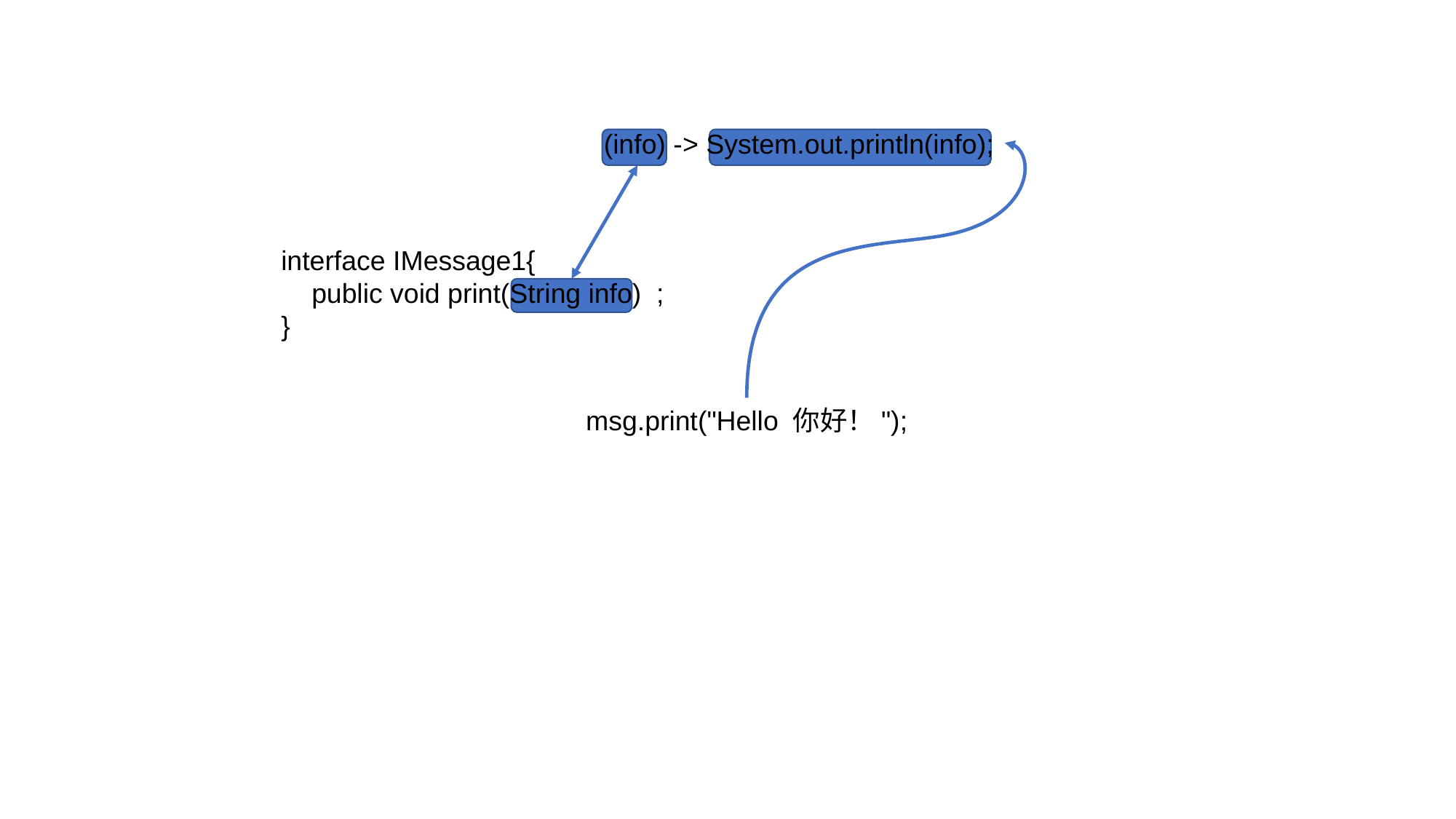

(info) -> System.out.println(info);

interface IMessage1{
    public void print(String info)  ;
}

msg.print("Hello 你好！");